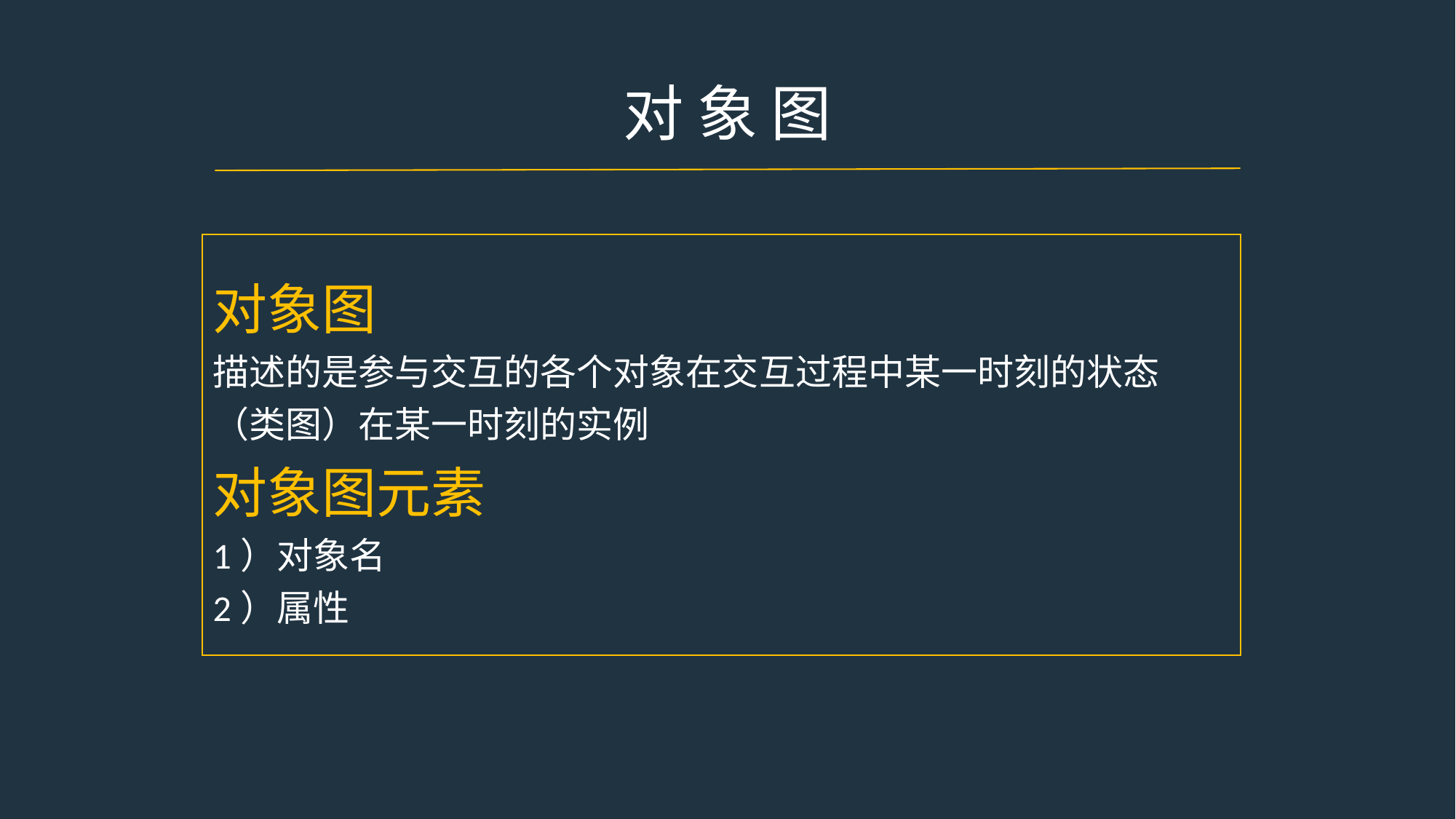

对 象 图
对象图
描述的是参与交互的各个对象在交互过程中某一时刻的状态（类图）在某一时刻的实例
对象图元素
1）对象名
2）属性